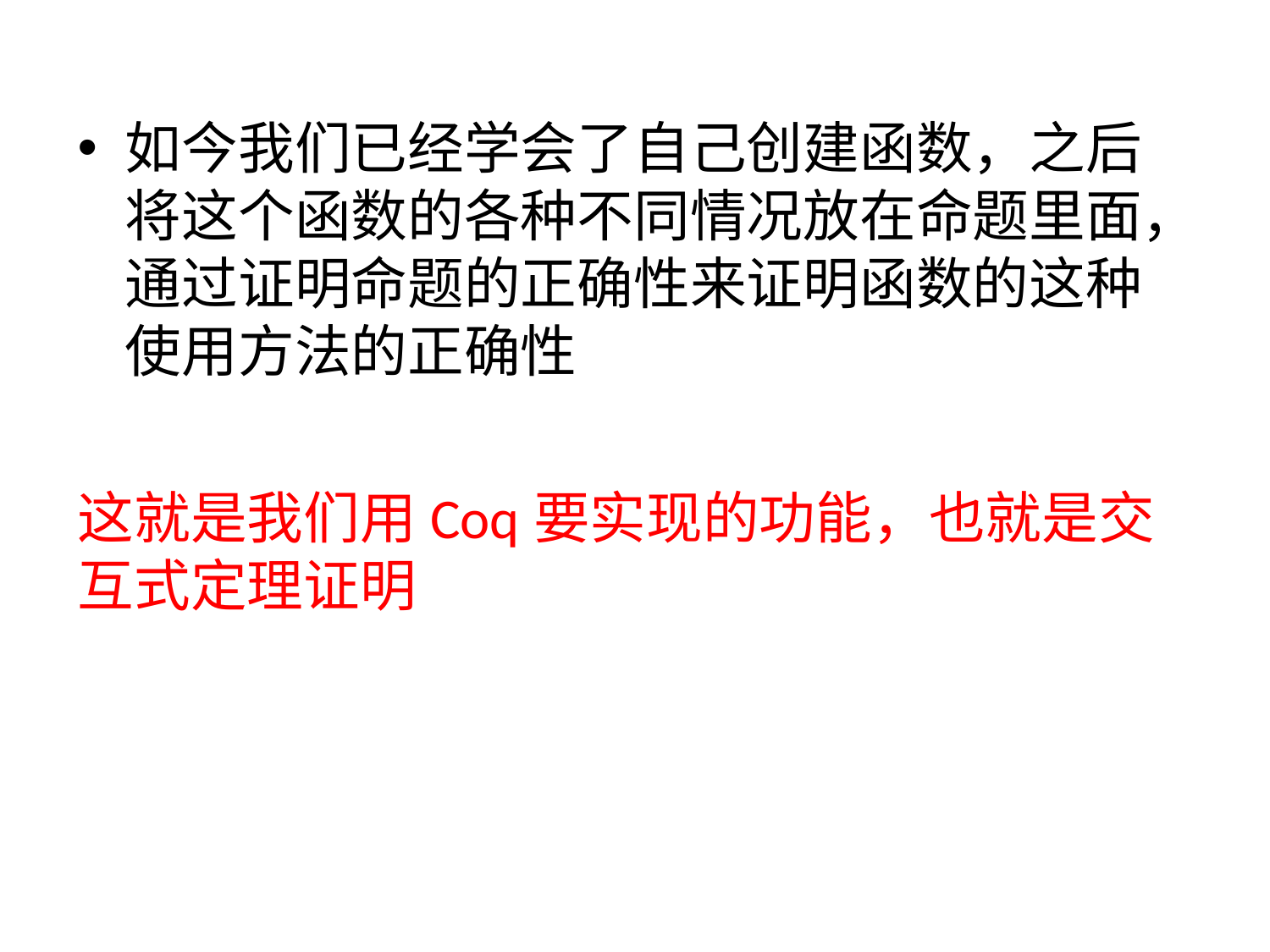

如今我们已经学会了自己创建函数，之后将这个函数的各种不同情况放在命题里面，通过证明命题的正确性来证明函数的这种使用方法的正确性

这就是我们用Coq要实现的功能，也就是交互式定理证明